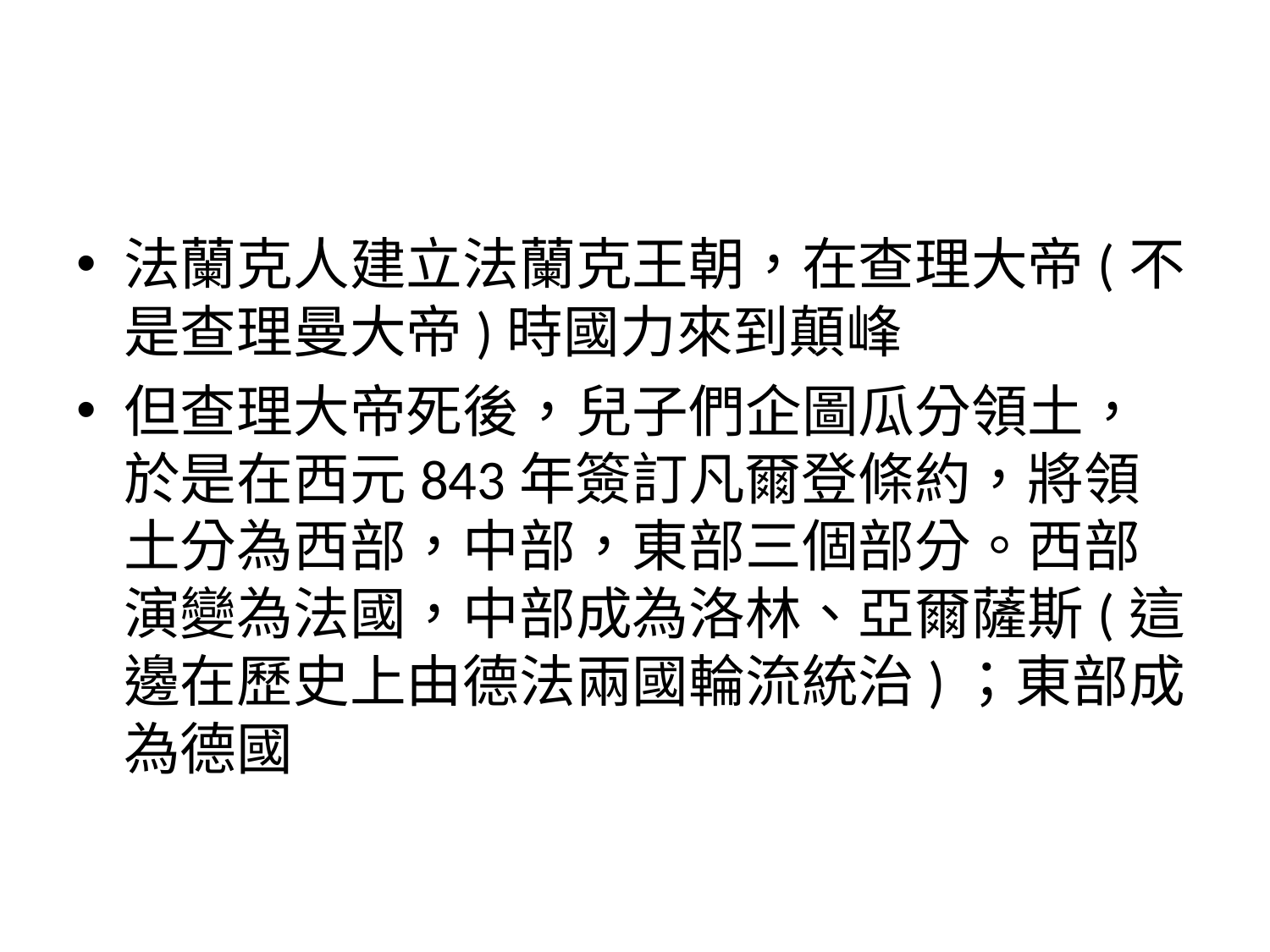

#
法蘭克人建立法蘭克王朝，在查理大帝(不是查理曼大帝)時國力來到顛峰
但查理大帝死後，兒子們企圖瓜分領土，於是在西元843年簽訂凡爾登條約，將領土分為西部，中部，東部三個部分。西部演變為法國，中部成為洛林、亞爾薩斯(這邊在歷史上由德法兩國輪流統治)；東部成為德國